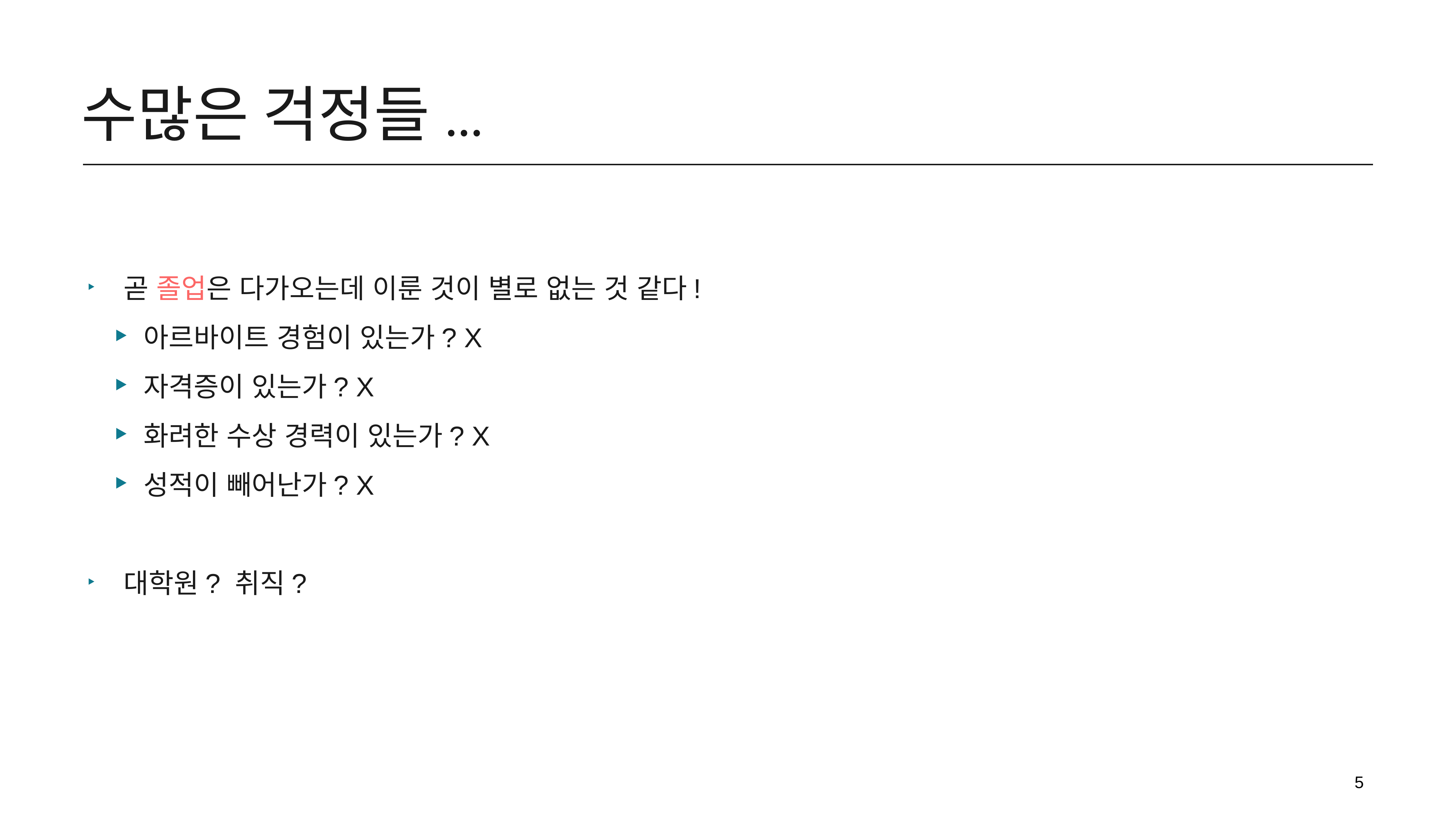

# 수많은 걱정들...

곧 졸업은 다가오는데 이룬 것이 별로 없는 것 같다!
아르바이트 경험이 있는가? X
자격증이 있는가? X
화려한 수상 경력이 있는가? X
성적이 빼어난가? X

대학원? 취직?

5